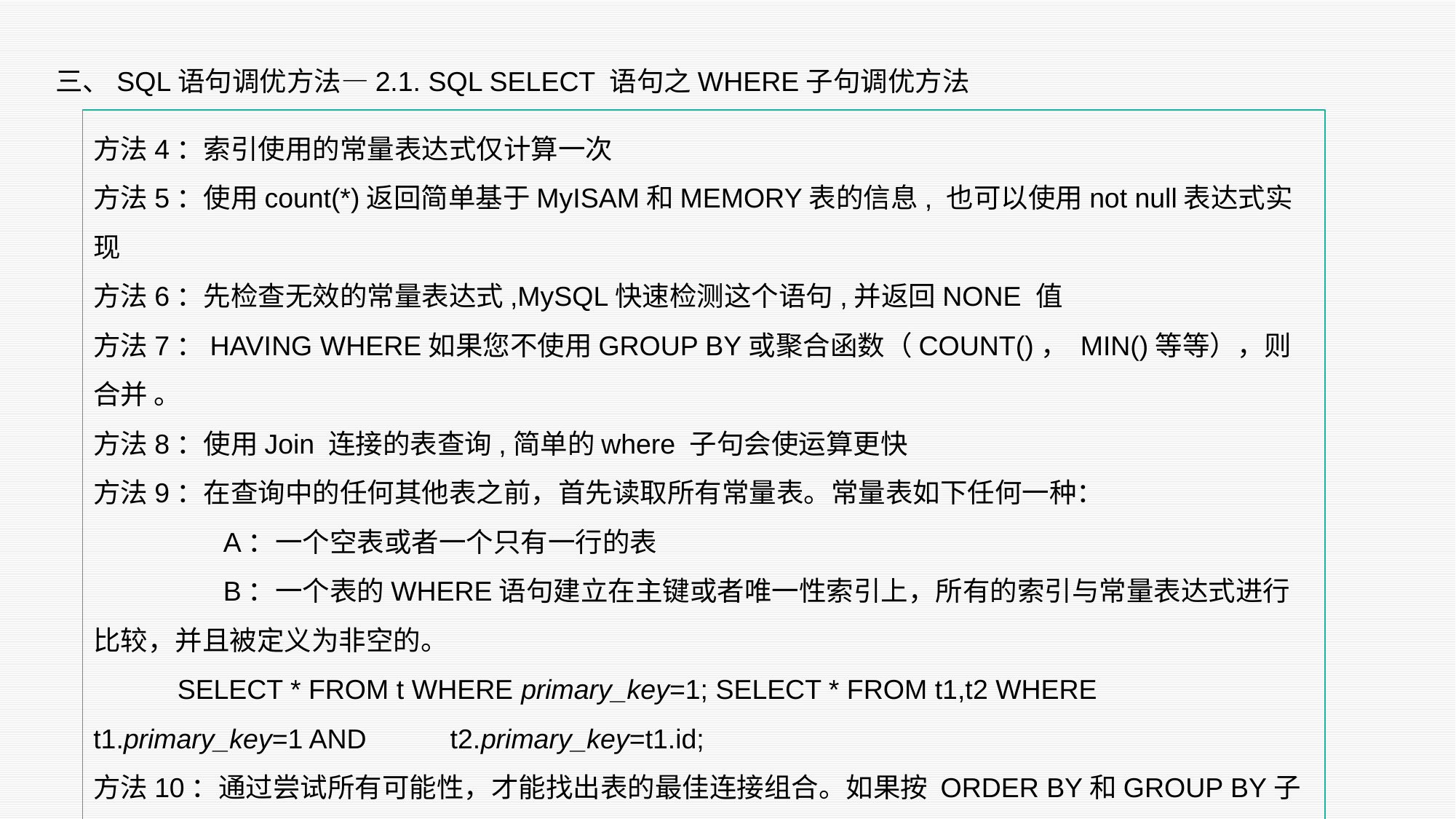

三、SQL语句调优方法—2.1. SQL SELECT 语句之WHERE子句调优方法
方法4：索引使用的常量表达式仅计算一次
方法5：使用count(*)返回简单基于MyISAM和MEMORY表的信息, 也可以使用not null表达式实现
方法6：先检查无效的常量表达式,MySQL快速检测这个语句,并返回NONE 值
方法7：HAVING WHERE如果您不使用GROUP BY或聚合函数（COUNT()， MIN()等等），则合并 。
方法8：使用Join 连接的表查询,简单的where 子句会使运算更快
方法9：在查询中的任何其他表之前，首先读取所有常量表。常量表如下任何一种：
                 A：一个空表或者一个只有一行的表
                 B：一个表的WHERE语句建立在主键或者唯一性索引上，所有的索引与常量表达式进行比较，并且被定义为非空的。
           SELECT * FROM t WHERE primary_key=1; SELECT * FROM t1,t2 WHERE t1.primary_key=1 AND           t2.primary_key=t1.id;
方法10：通过尝试所有可能性，才能找出表的最佳连接组合。如果按 ORDER BY和GROUP BY子句顺序排列的所有列都来自同一个表，那么在连接时首选该表。